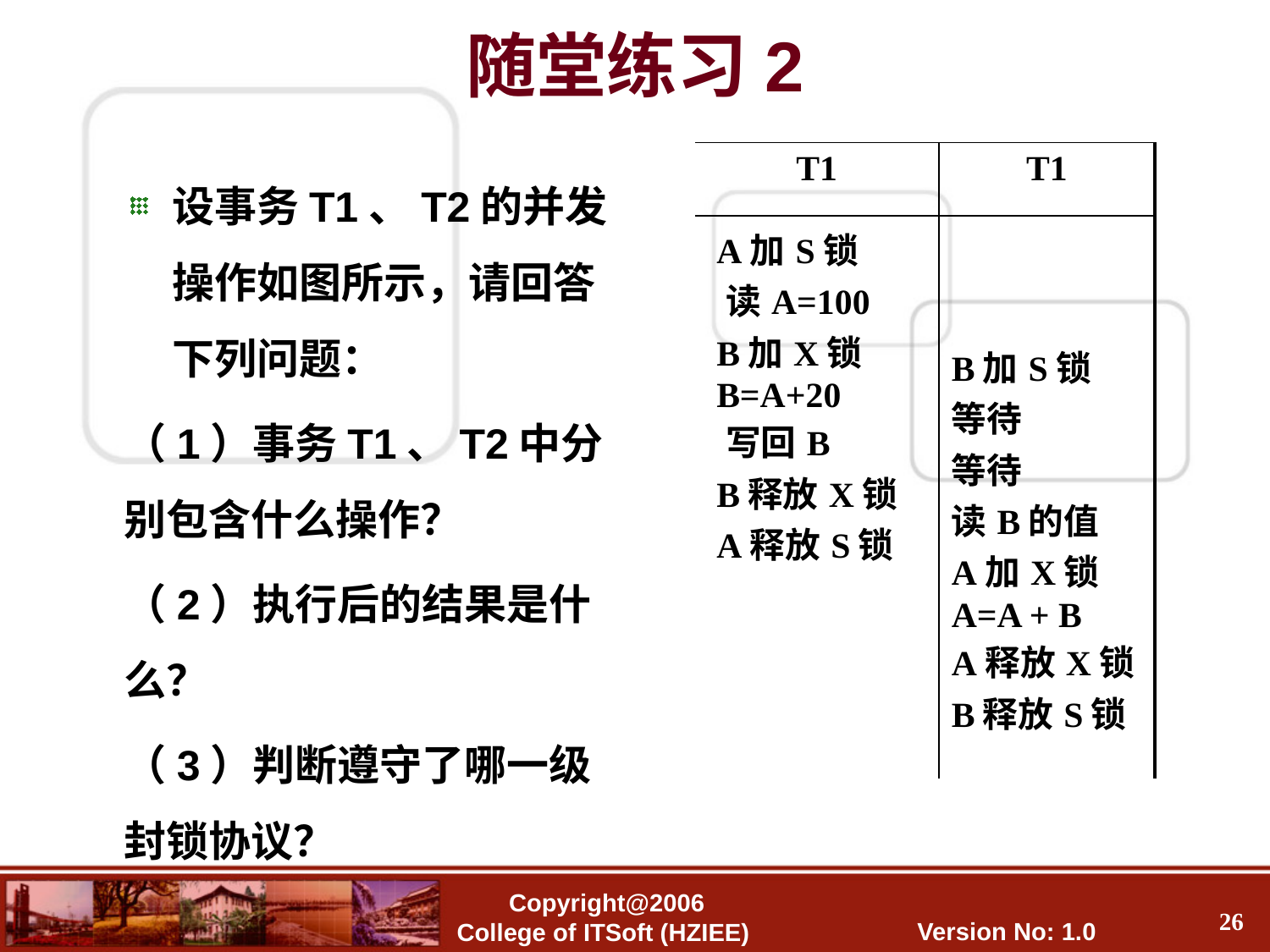

# 随堂练习2
| T1 | T1 |
| --- | --- |
| A加S锁 读A=100 B加X锁 B=A+20 写回B B释放X锁 A释放S锁 | B加S锁 等待 等待 读B的值 A加X锁 A=A + B A释放X锁 B释放S锁 |
设事务T1、T2的并发操作如图所示，请回答下列问题：
（1）事务T1、T2中分别包含什么操作？
（2）执行后的结果是什么？
（3）判断遵守了哪一级封锁协议？